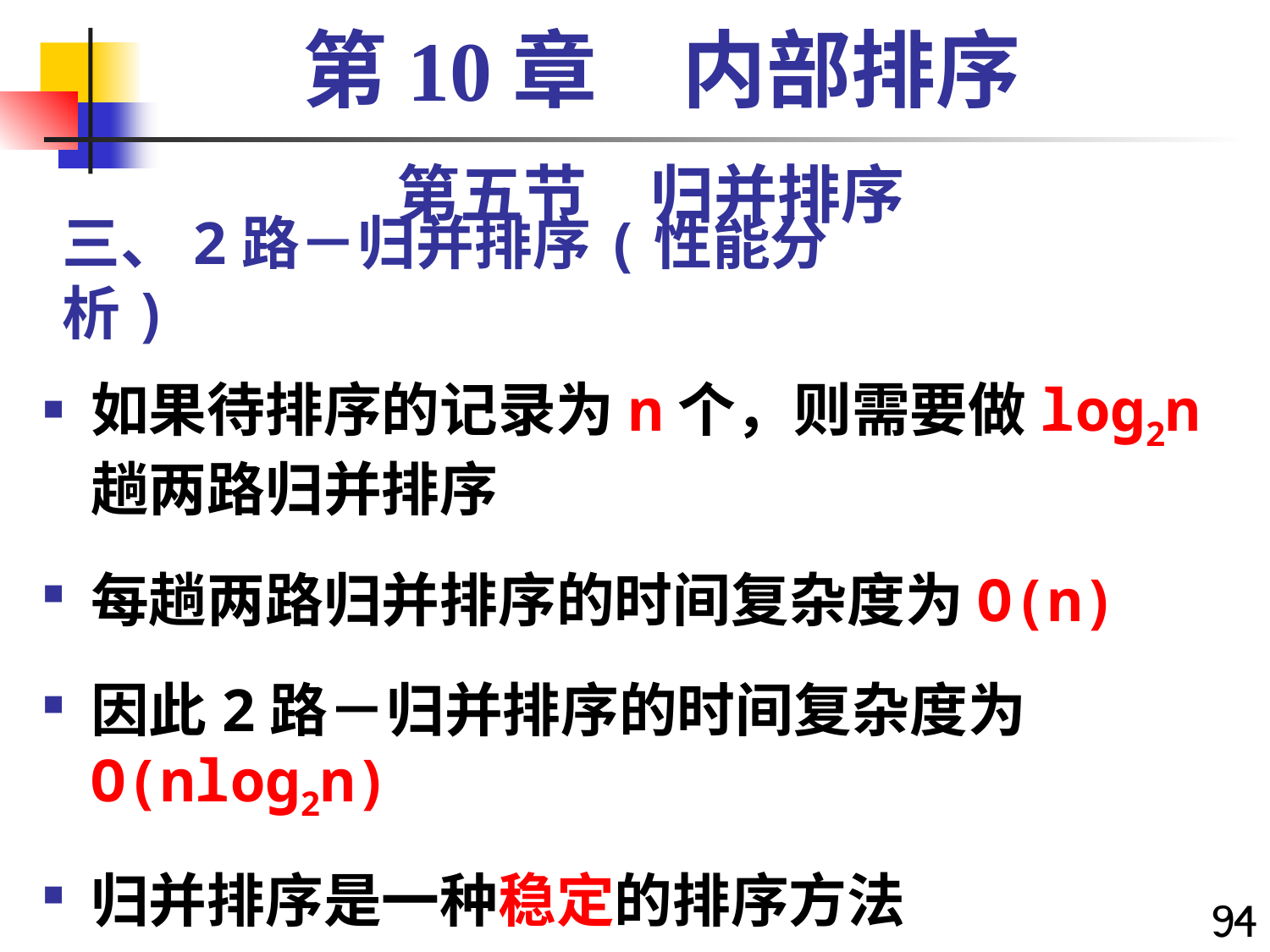

第10章　内部排序
第五节　归并排序
# 三、2路－归并排序(性能分析)
如果待排序的记录为n个，则需要做log2n趟两路归并排序
每趟两路归并排序的时间复杂度为O(n)
因此2路－归并排序的时间复杂度为O(nlog2n)
归并排序是一种稳定的排序方法
94